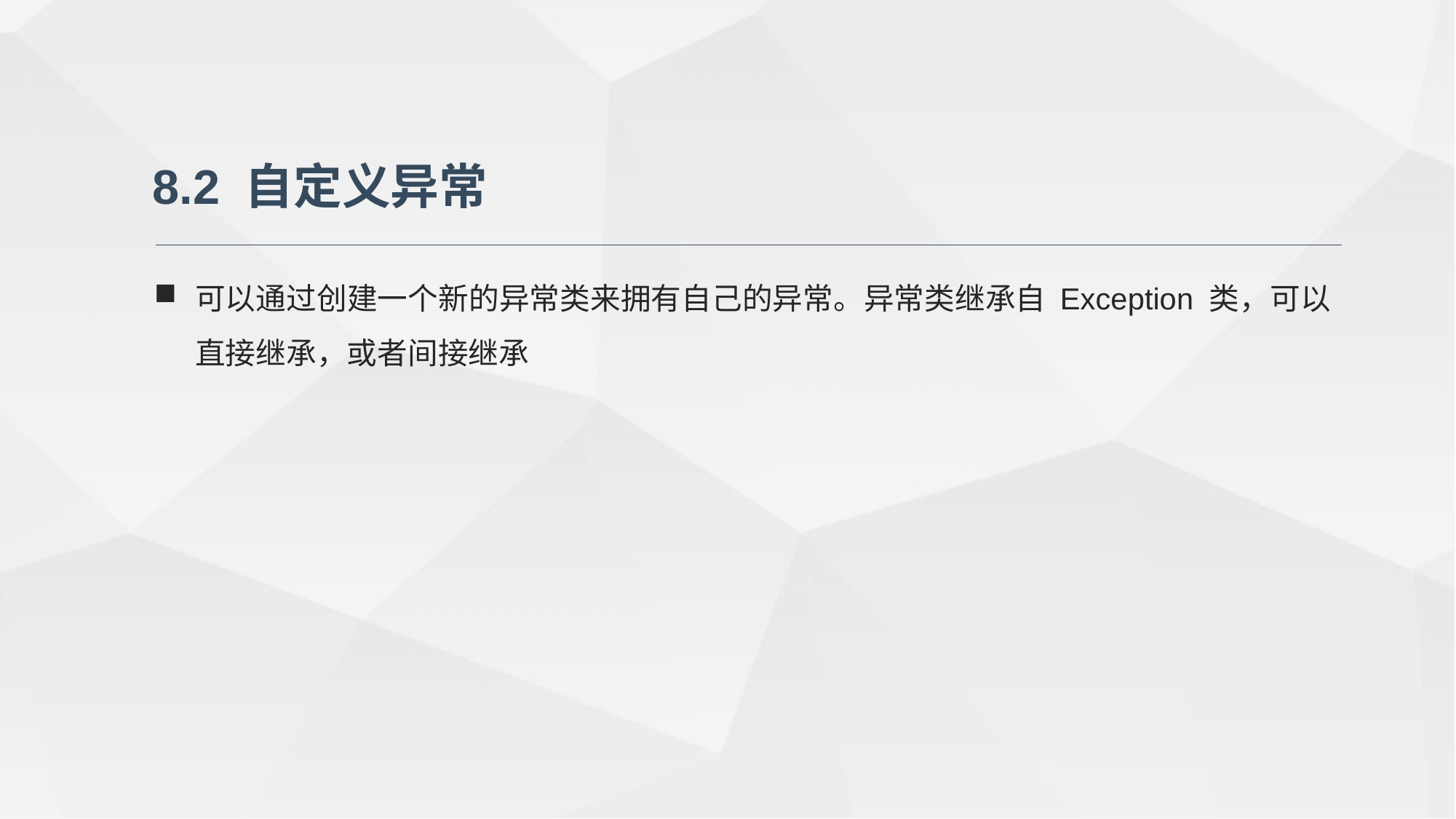

8.2 自定义异常
可以通过创建一个新的异常类来拥有自己的异常。异常类继承自 Exception 类，可以直接继承，或者间接继承